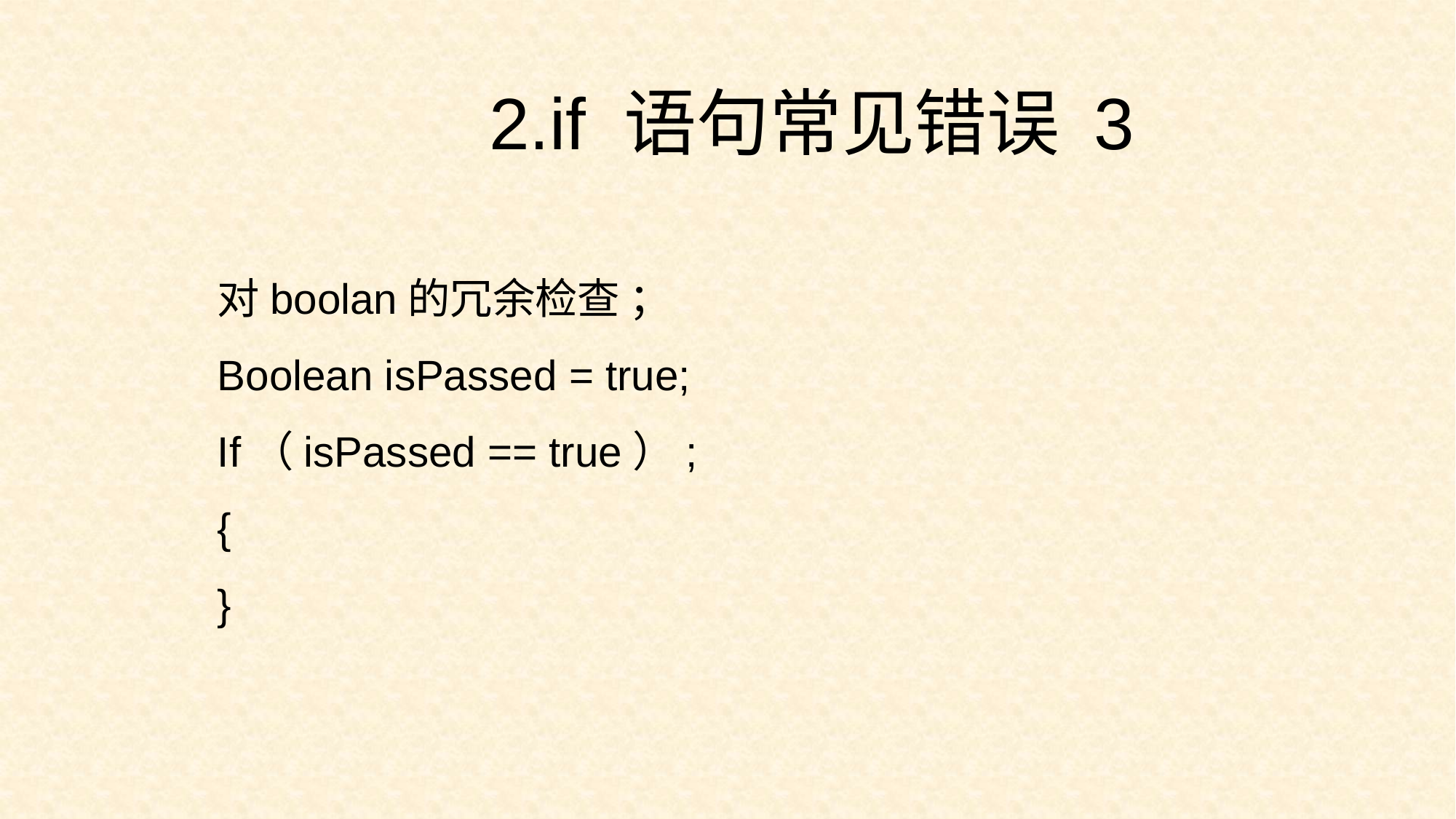

2.if 语句常见错误 3
对boolan的冗余检查 ；
Boolean isPassed = true;
If（isPassed == true）;
{
}